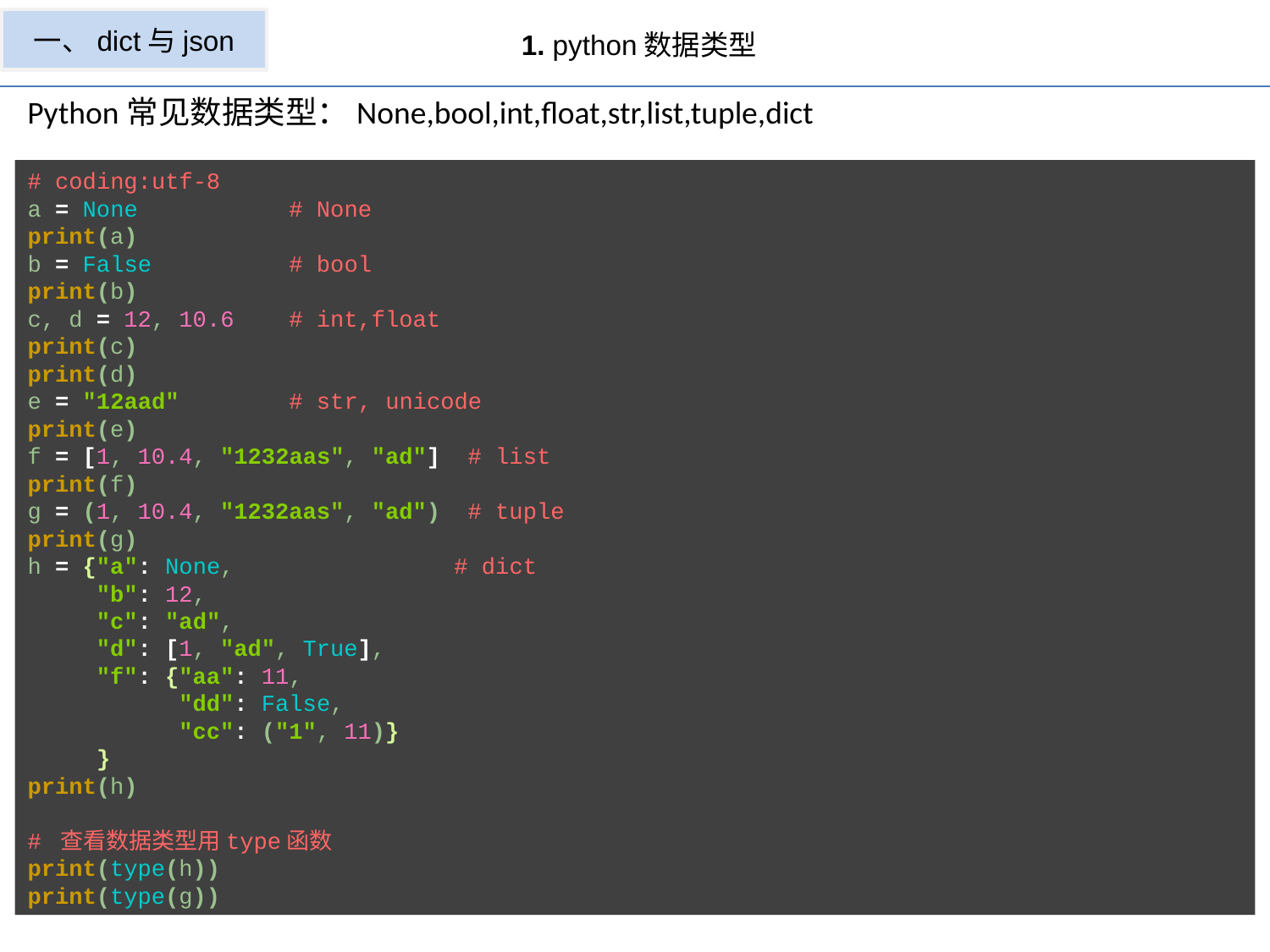

一、dict与json
1. python数据类型
Python常见数据类型：None,bool,int,float,str,list,tuple,dict
# coding:utf-8 a = None           # None print(a) b = False          # bool print(b) c, d = 12, 10.6    # int,float print(c) print(d) e = "12aad"        # str, unicode print(e) f = [1, 10.4, "1232aas", "ad"]  # list print(f) g = (1, 10.4, "1232aas", "ad")  # tuple print(g) h = {"a": None,                # dict "b": 12, "c": "ad", "d": [1, "ad", True], "f": {"aa": 11, "dd": False, "cc": ("1", 11)} } print(h) # 查看数据类型用type函数 print(type(h)) print(type(g))